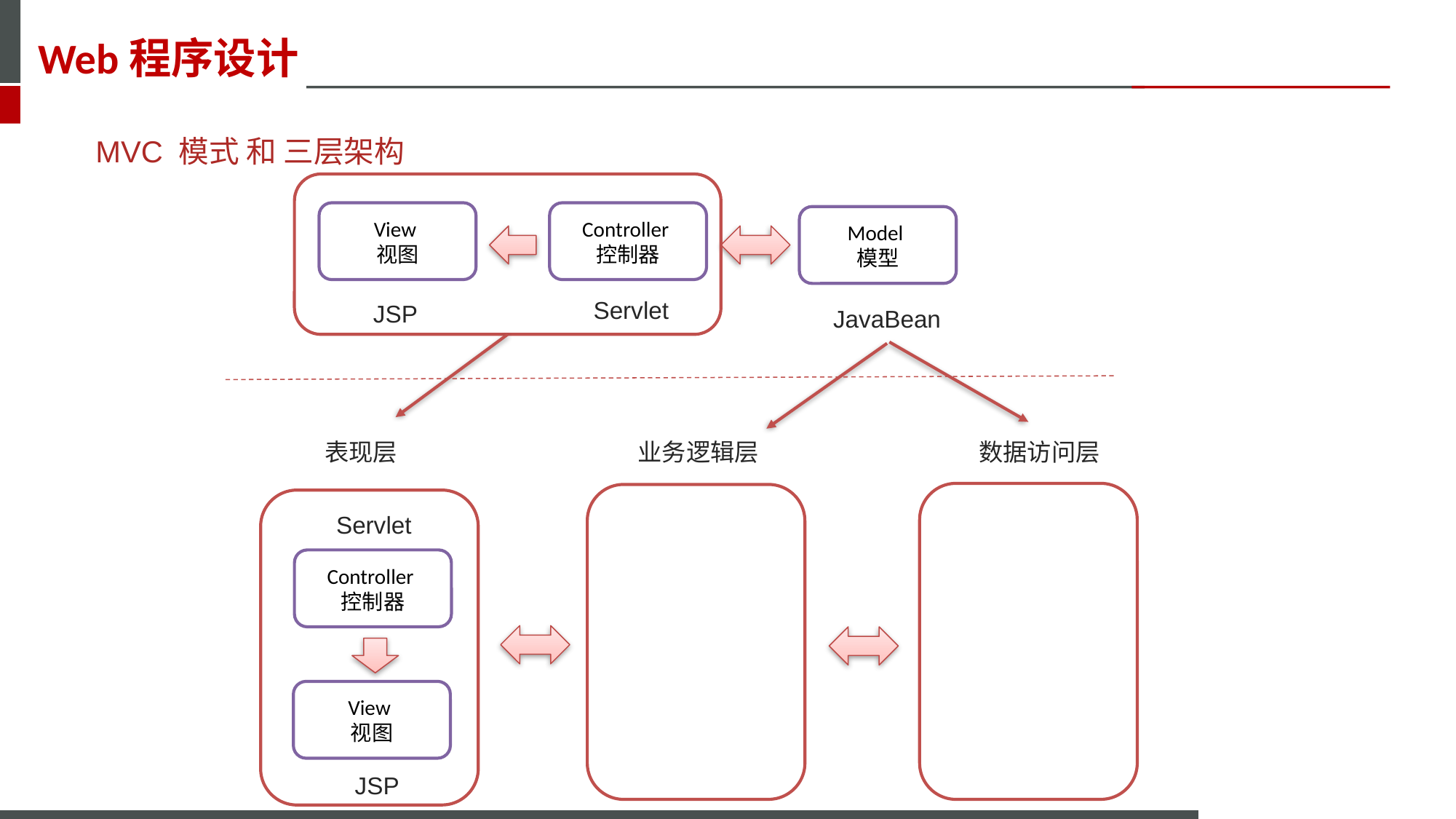

# MVC 模式 和 三层架构

View
视图
Controller
控制器
Model
模型

Servlet
JSP
JavaBean
数据访问层
表现层
业务逻辑层

Servlet
Controller
控制器

View
视图
JSP